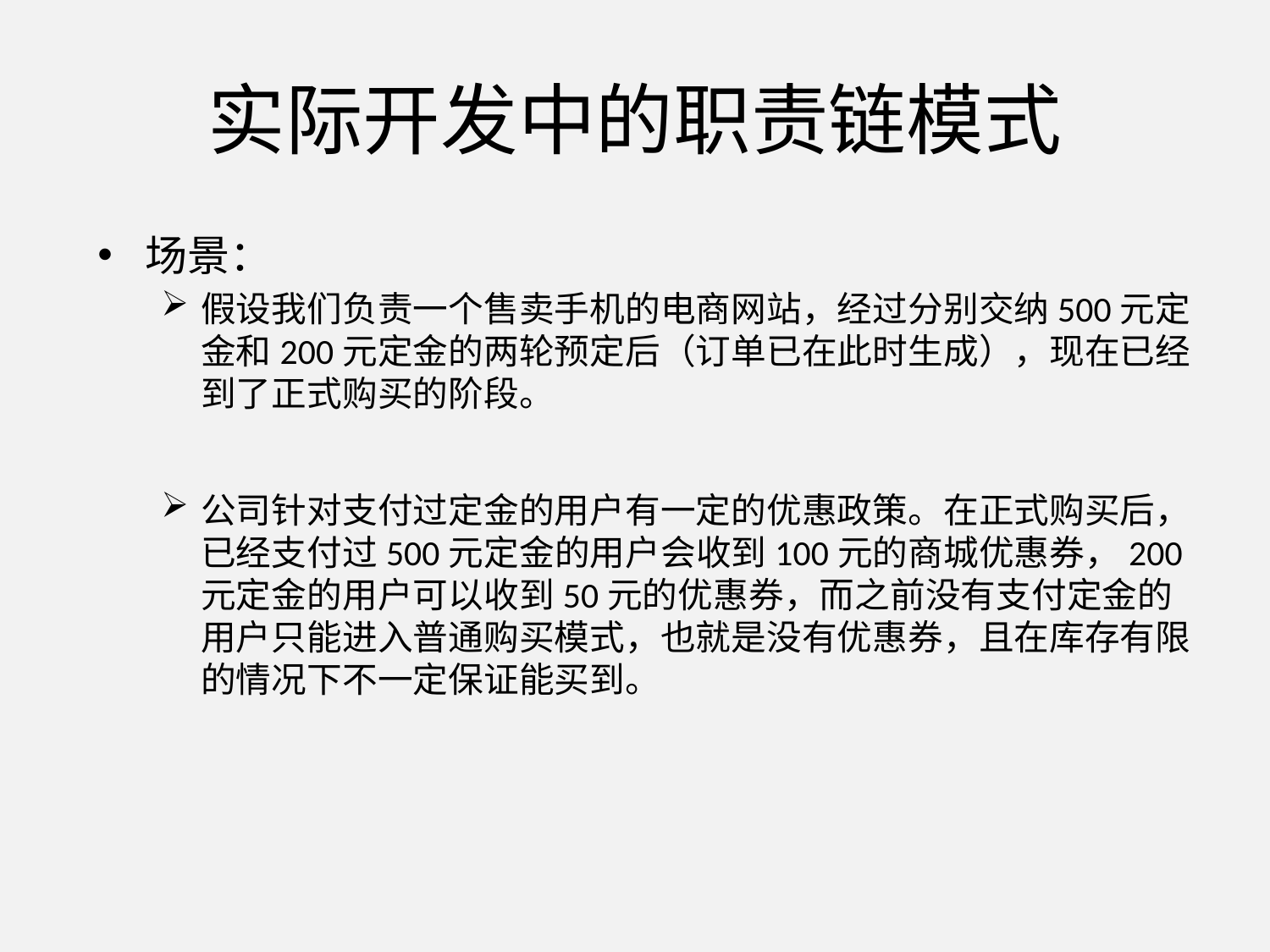

# 实际开发中的职责链模式
场景：
假设我们负责一个售卖手机的电商网站，经过分别交纳500元定金和200元定金的两轮预定后（订单已在此时生成），现在已经到了正式购买的阶段。

公司针对支付过定金的用户有一定的优惠政策。在正式购买后，已经支付过500元定金的用户会收到100元的商城优惠券，200元定金的用户可以收到50元的优惠券，而之前没有支付定金的用户只能进入普通购买模式，也就是没有优惠券，且在库存有限的情况下不一定保证能买到。